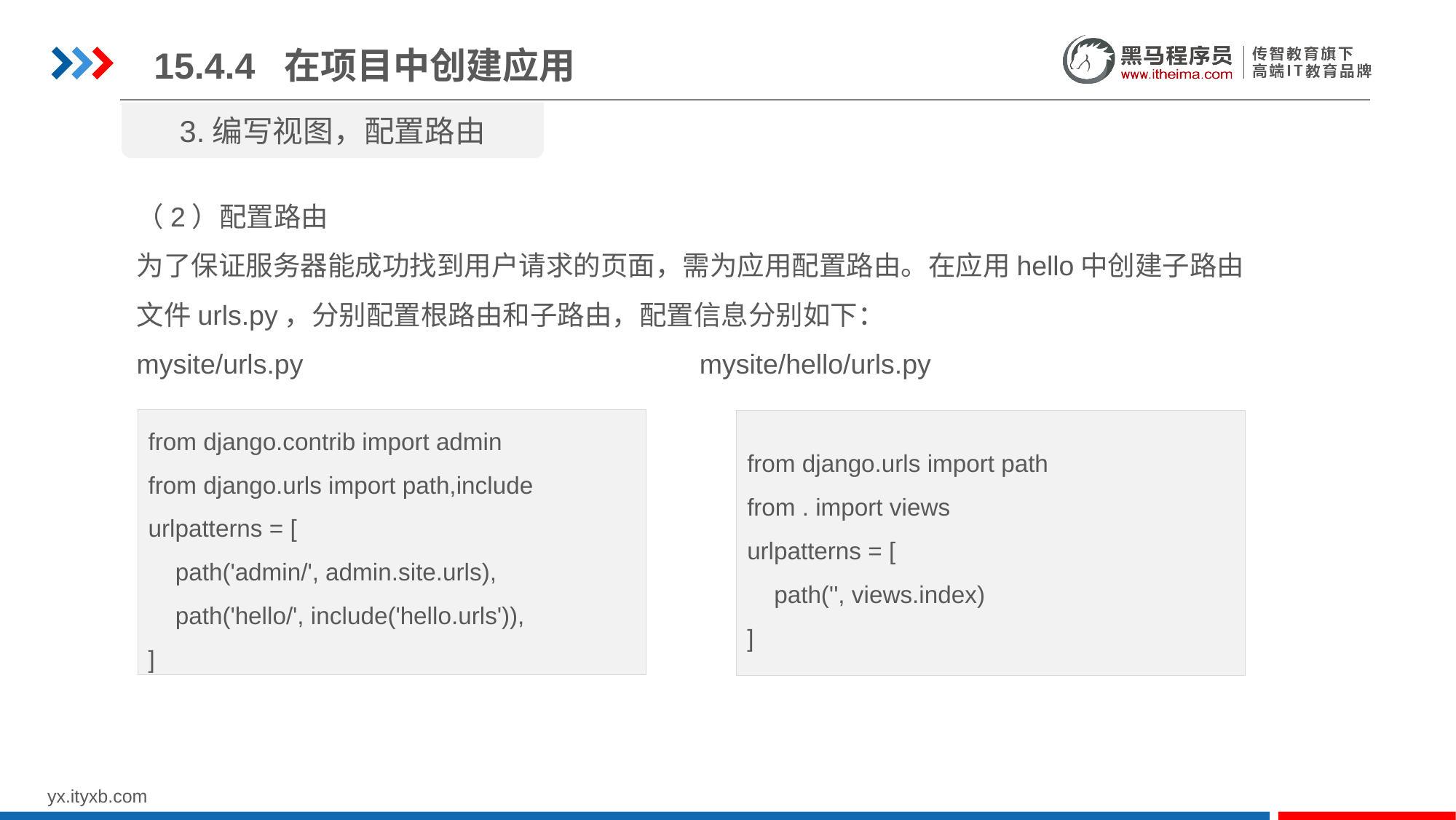

15.4.4  在项目中创建应用

3.编写视图，配置路由
（2）配置路由
为了保证服务器能成功找到用户请求的页面，需为应用配置路由。在应用hello中创建子路由文件urls.py，分别配置根路由和子路由，配置信息分别如下：
mysite/urls.py                                                    mysite/hello/urls.py
from django.contrib import admin
from django.urls import path,include
urlpatterns = [
    path('admin/', admin.site.urls),
    path('hello/', include('hello.urls')),
]
from django.urls import path
from . import views
urlpatterns = [
    path('', views.index)
]